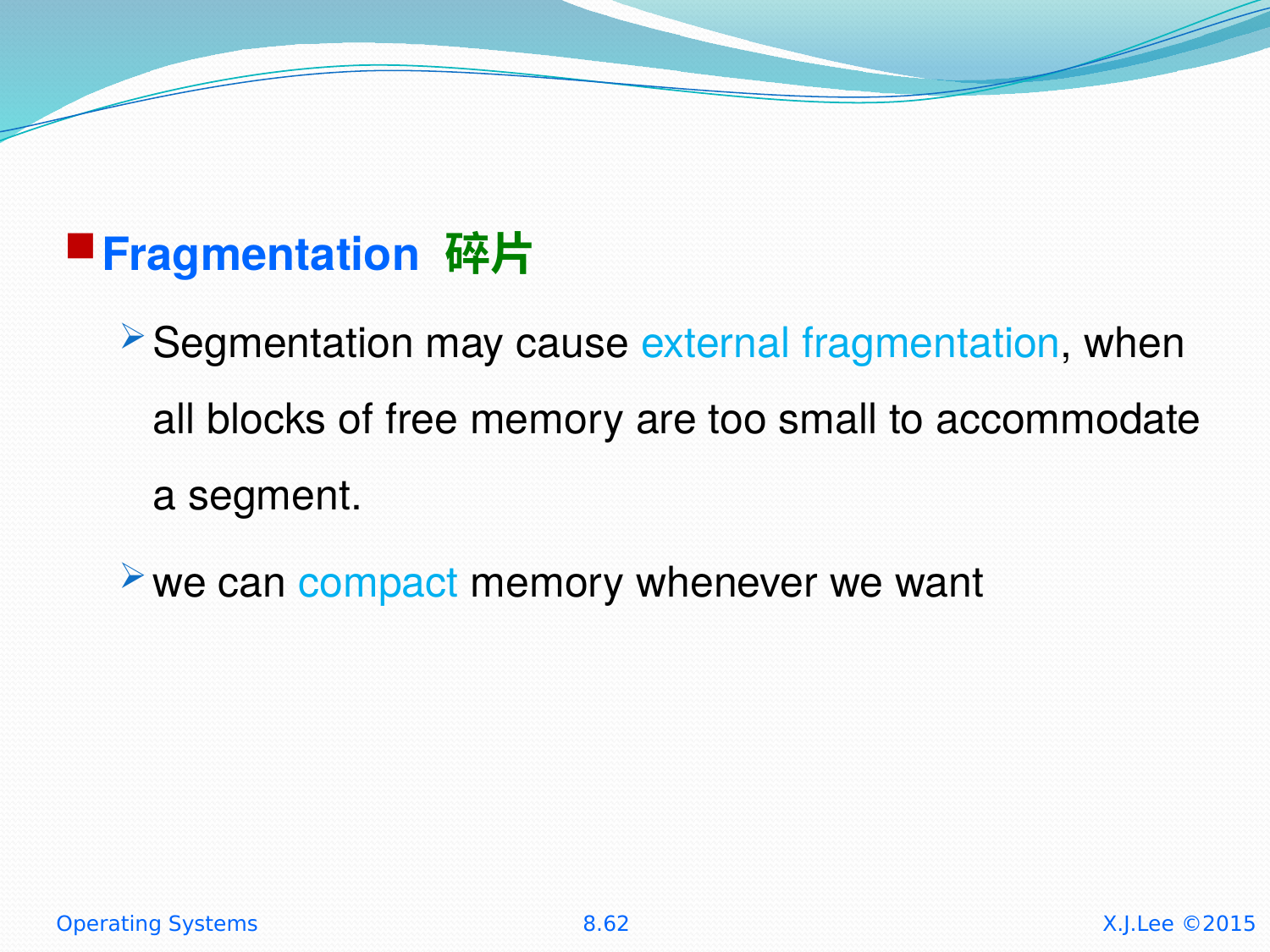

#
Fragmentation 碎片
Segmentation may cause external fragmentation, when all blocks of free memory are too small to accommodate a segment.
we can compact memory whenever we want

Operating Systems
8.62
X.J.Lee ©2015